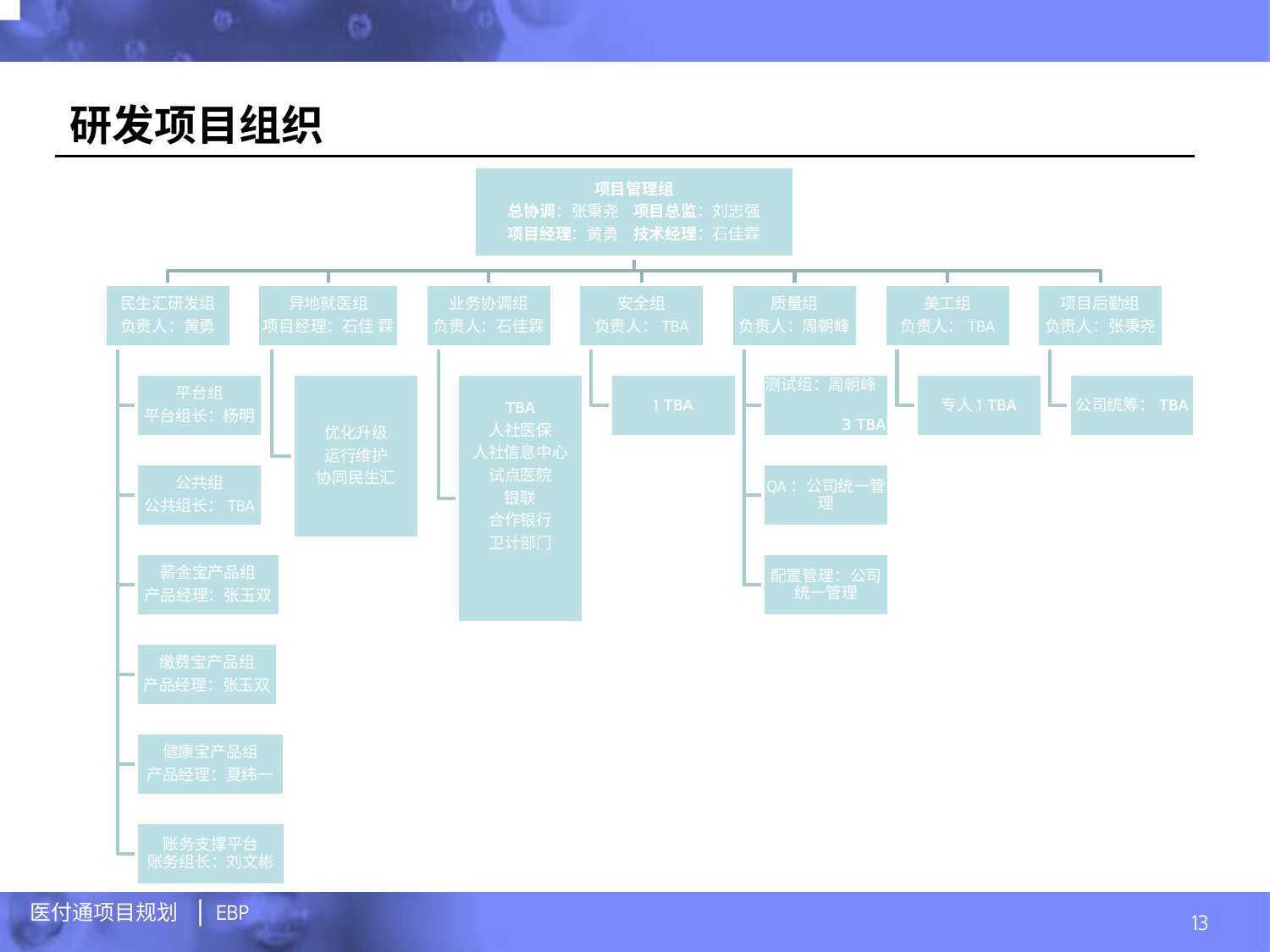

研发项目组织
项目管理组
总协调：张秉尧    项目总监：刘志强
项目经理：黄勇    技术经理：石佳霖
民生汇研发组
负责人：黄勇
平台组
平台组长：杨明
公共组
公共组长：TBA
薪金宝产品组
产品经理：张玉双
缴费宝产品组
产品经理：张玉双
健康宝产品组
产品经理：夏纬一
账务支撑平台
账务组长：刘文彬
异地就医组
项目经理：石佳 霖
优化升级
运行维护
协同民生汇
业务协调组
负责人：石佳霖
TBA
人社医保
人社信息中心
试点医院
银联
合作银行
卫计部门

安全组
负责人：TBA
1 TBA
质量组
负责人：周朝峰
测试组：周朝峰
               3 TBA
QA：公司统一管理
配置管理：公司统一管理
美工组
负责人：TBA
专人1 TBA
项目后勤组
负责人：张秉尧
公司统筹：TBA
13